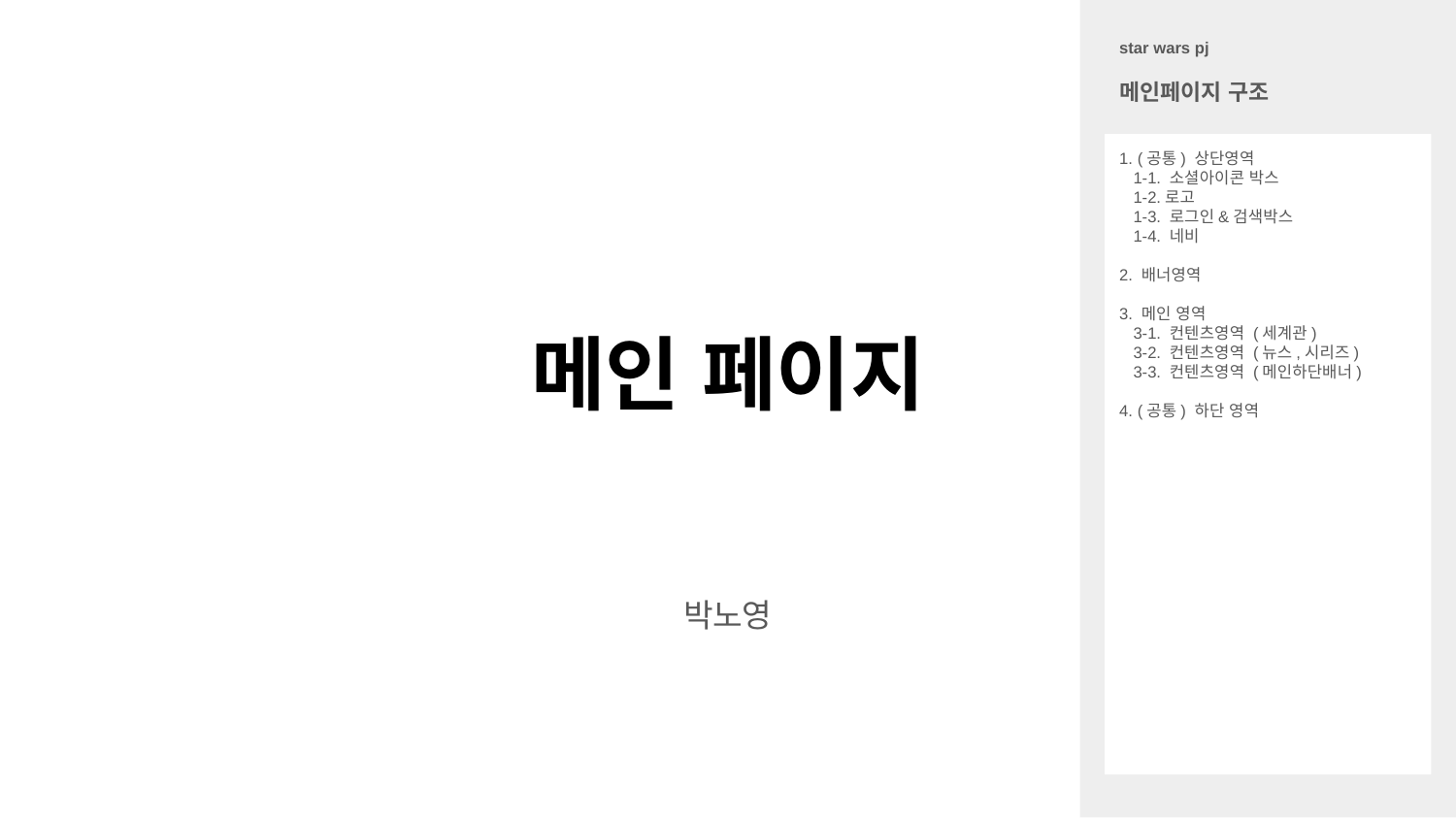

star wars pj
메인페이지 구조
1. (공통) 상단영역
   1-1. 소셜아이콘 박스
   1-2.로고
   1-3. 로그인&검색박스
   1-4. 네비

2. 배너영역

3. 메인 영역
   3-1. 컨텐츠영역 (세계관)
   3-2. 컨텐츠영역 (뉴스,시리즈)
   3-3. 컨텐츠영역 (메인하단배너)

4. (공통) 하단 영역

# 메인 페이지
박노영